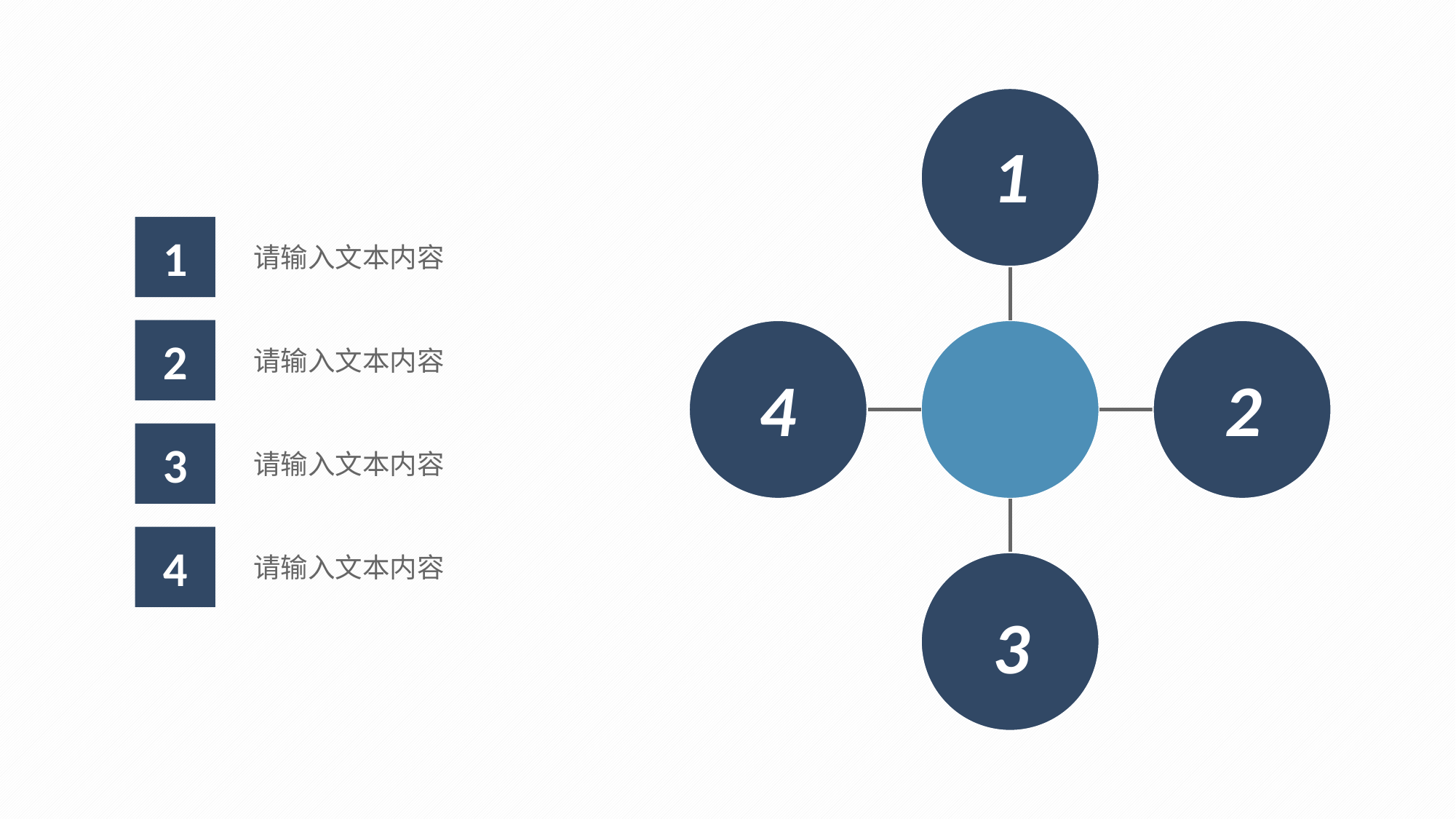

1
1
请输入文本内容
2
请输入文本内容
4
2
3
请输入文本内容
4
请输入文本内容
3